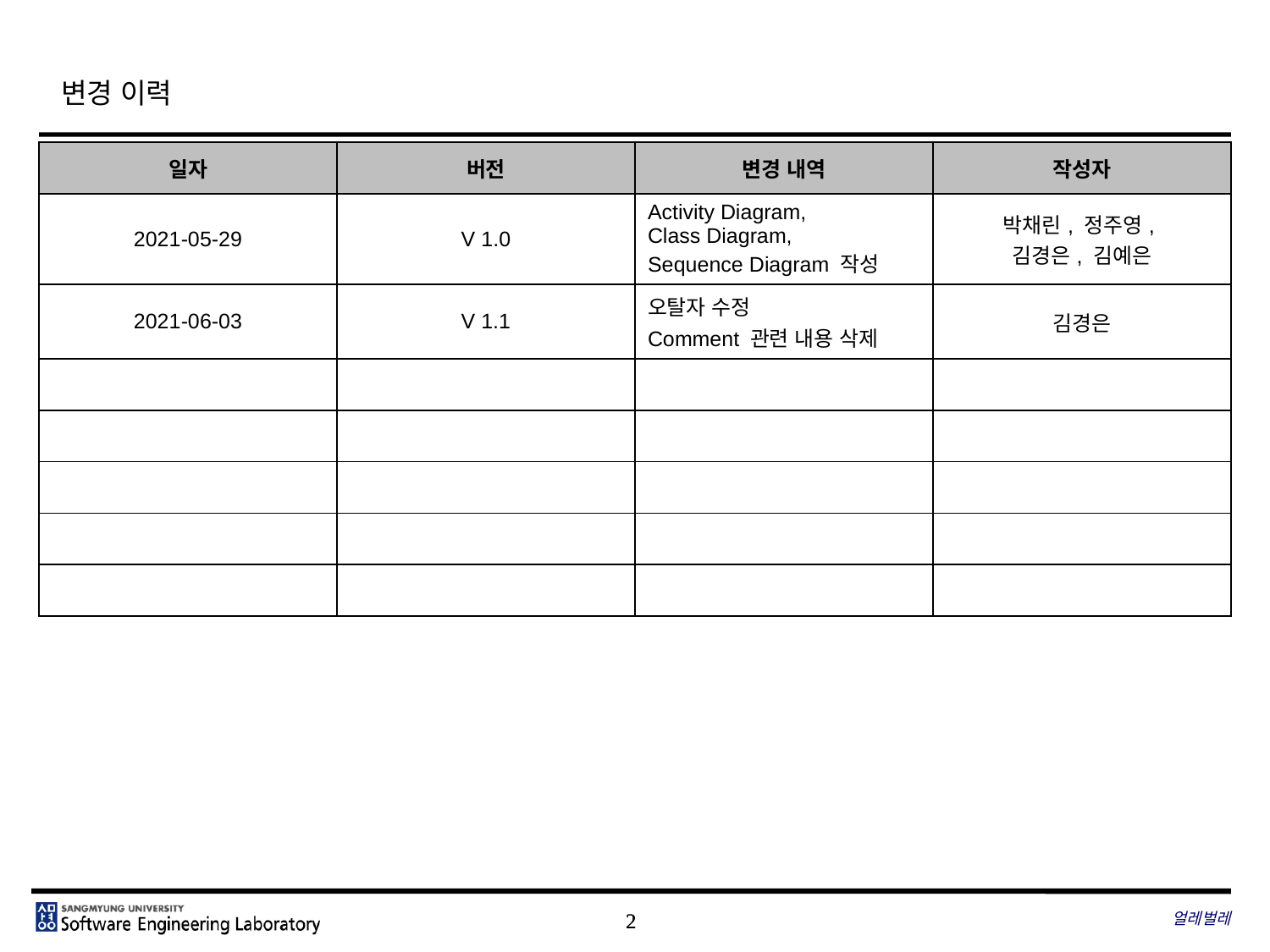

# 변경 이력
| 일자 | 버전 | 변경 내역 | 작성자 |
| --- | --- | --- | --- |
| 2021-05-29 | V 1.0 | Activity Diagram, Class Diagram, Sequence Diagram 작성 | 박채린, 정주영, 김경은, 김예은 |
| 2021-06-03 | V 1.1 | 오탈자 수정 Comment 관련 내용 삭제 | 김경은 |
|  |  |  |  |
|  |  |  |  |
|  |  |  |  |
|  |  |  |  |
|  |  |  |  |
얼레벌레